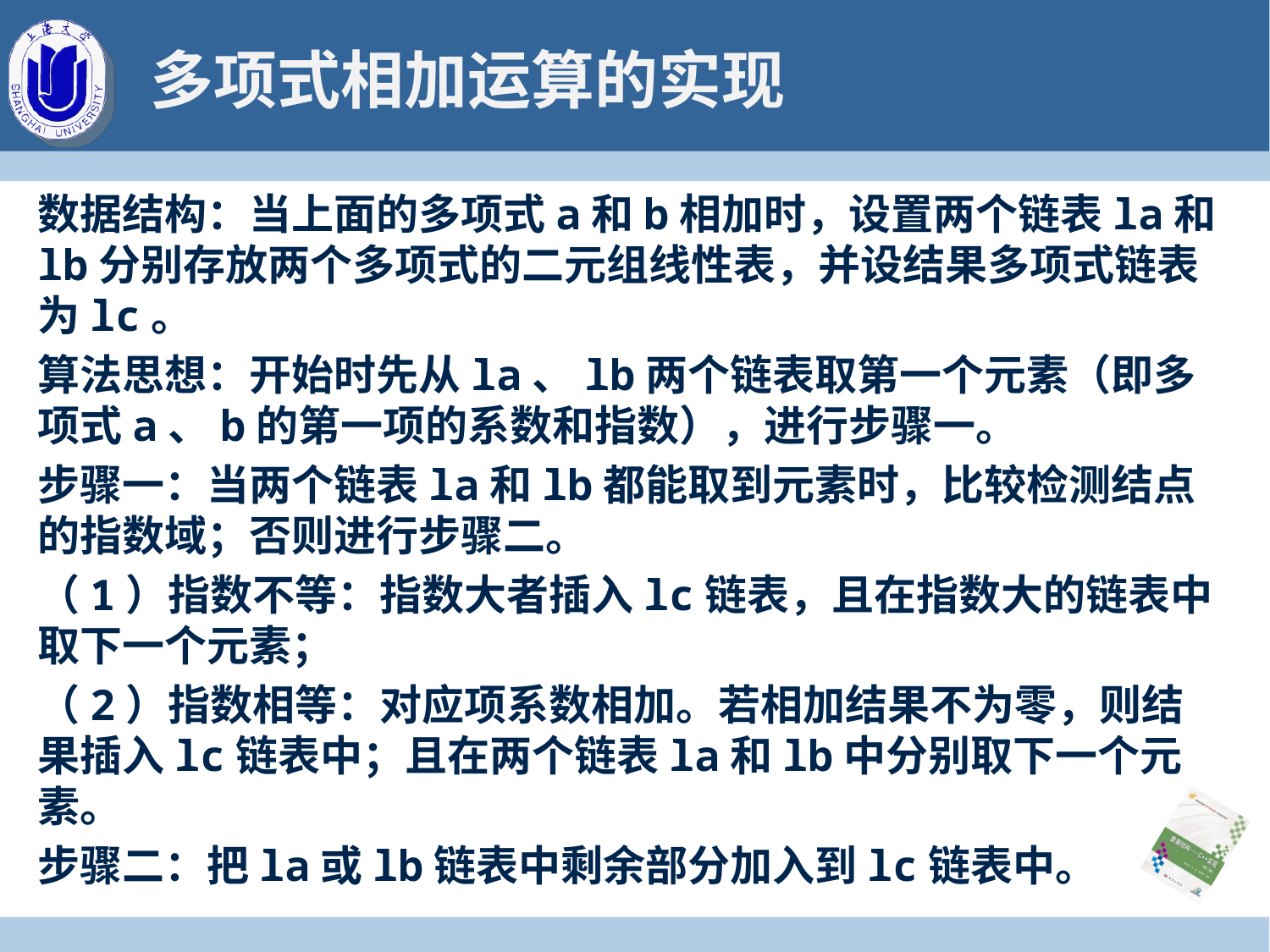

# 多项式相加运算的实现
数据结构：当上面的多项式a和b相加时，设置两个链表la和lb分别存放两个多项式的二元组线性表，并设结果多项式链表为lc。
算法思想：开始时先从la、lb两个链表取第一个元素（即多项式a、b的第一项的系数和指数），进行步骤一。
步骤一：当两个链表la和lb都能取到元素时，比较检测结点的指数域；否则进行步骤二。
（1）指数不等：指数大者插入lc链表，且在指数大的链表中取下一个元素；
（2）指数相等：对应项系数相加。若相加结果不为零，则结果插入lc链表中；且在两个链表la和lb中分别取下一个元素。
步骤二：把la或lb链表中剩余部分加入到lc链表中。